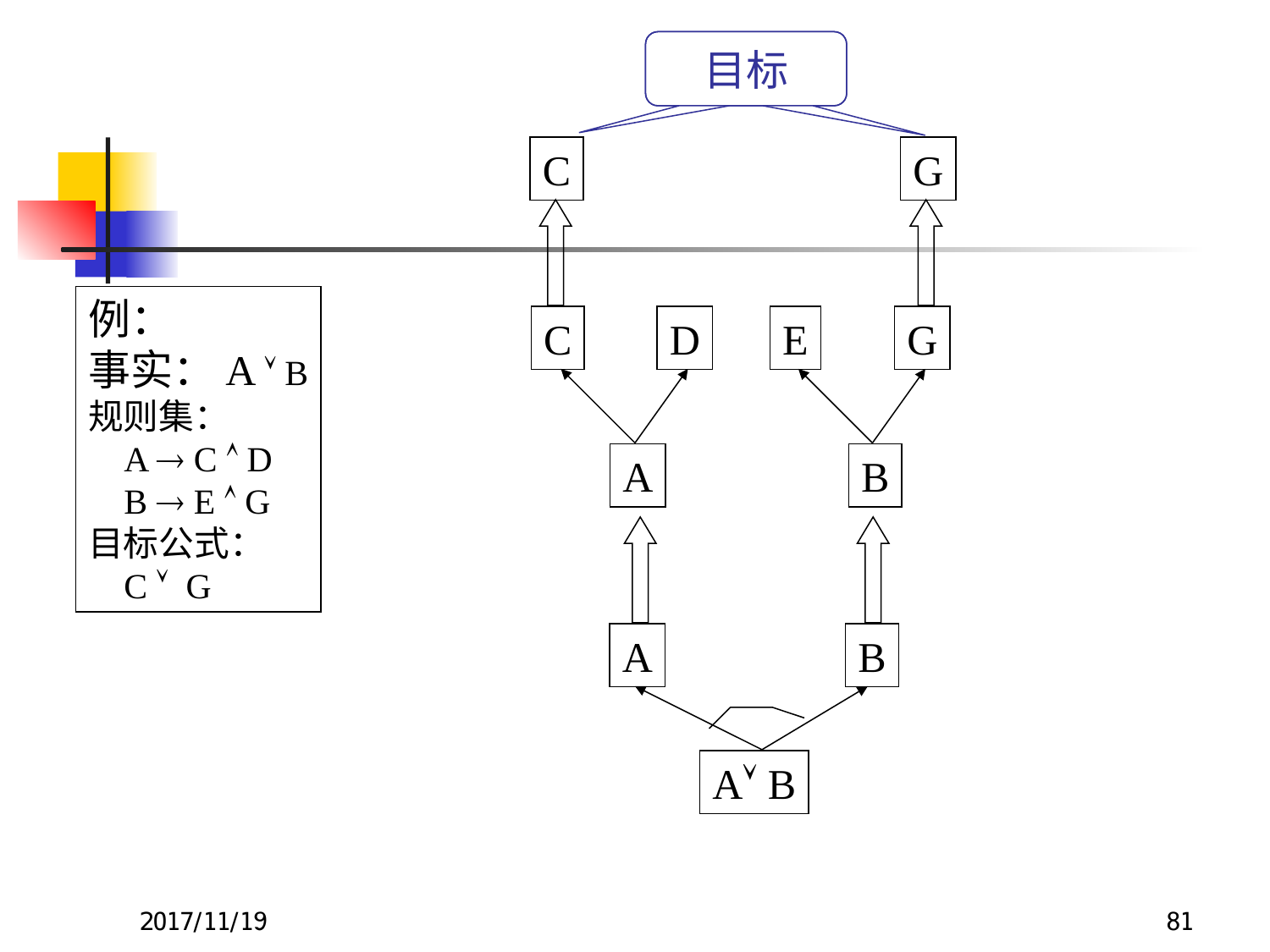

目标
C
G

例：
事实：A ∨ B
规则集：
    A → C ∧ D
    B → E ∧ G
目标公式：
    C ∨  G
C
D
E
G

A
B

A
B

A∨ B
2017/11/19
81